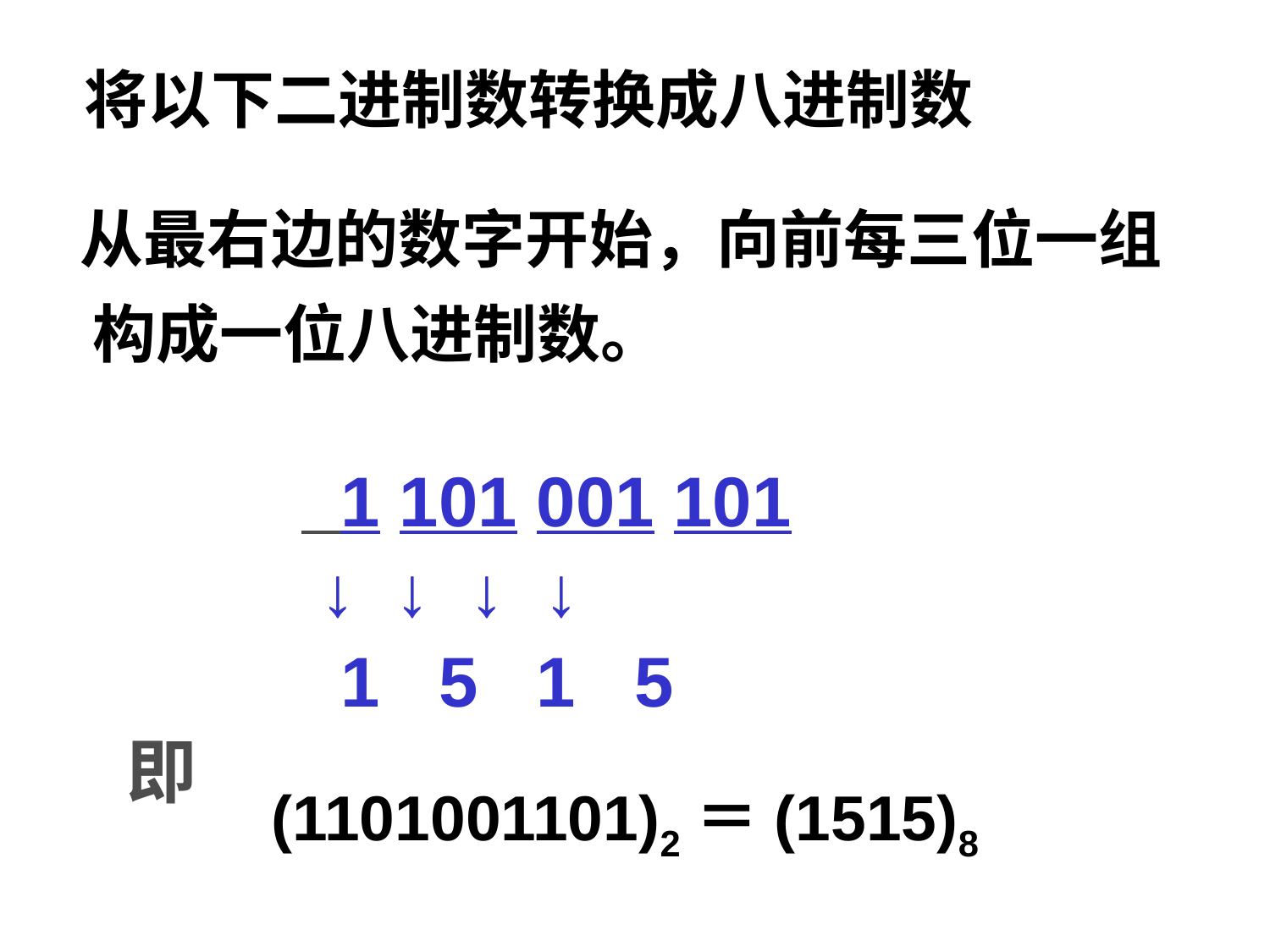

将以下二进制数转换成八进制数
  从最右边的数字开始，向前每三位一组构成一位八进制数。

               1 101 001 101
              ↓  ↓  ↓  ↓
               1   5   1   5
    即
 (1101001101)2＝(1515)8